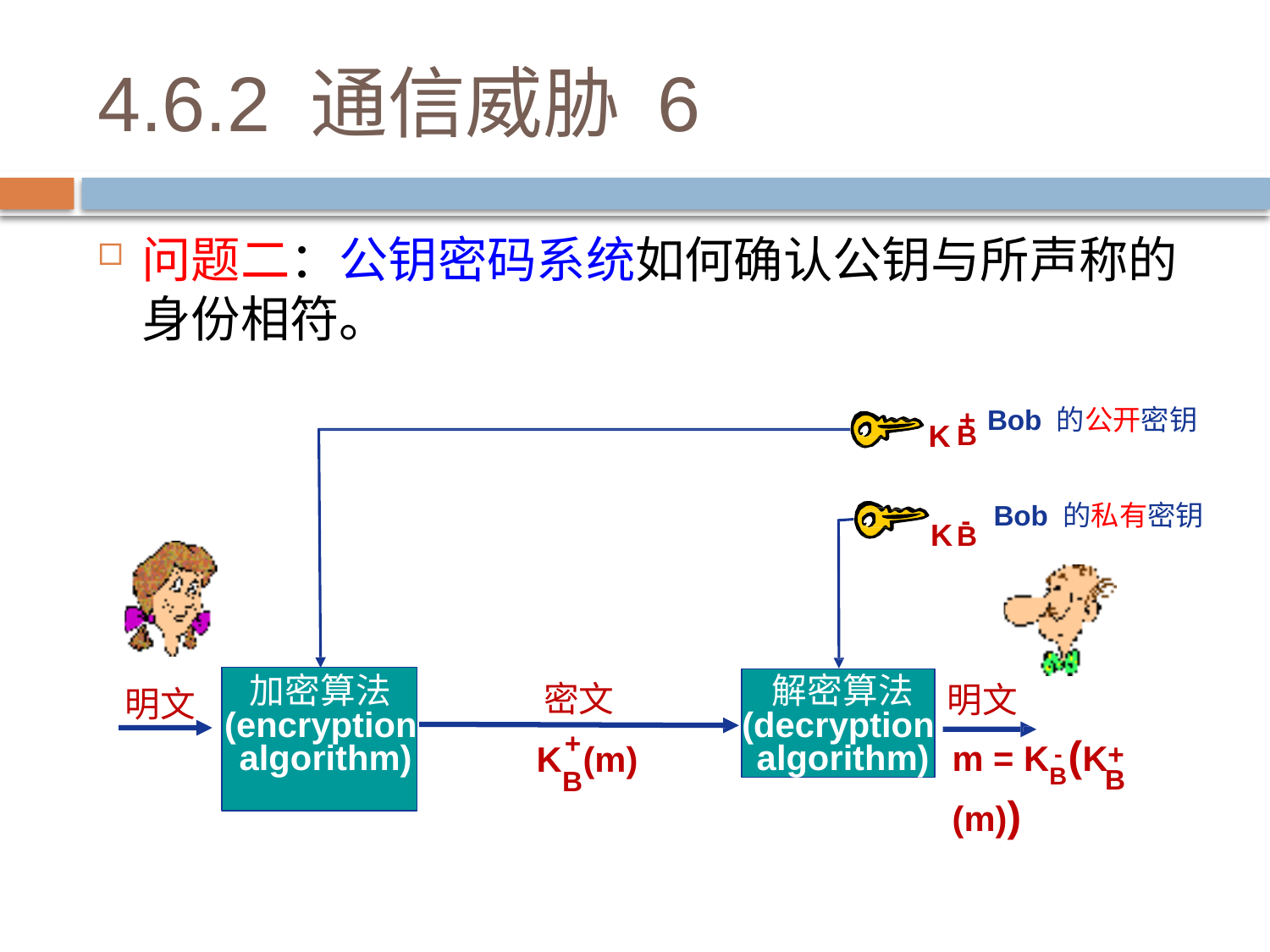

# 4.6.2 通信威胁 6
问题二：公钥密码系统如何确认公钥与所声称的身份相符。
K +
Bob 的公开密钥

B

K -
Bob 的私有密钥

B

密文
+
加密算法 (encryption  algorithm)
解密算法 (decryption  algorithm)
明文
     明文

-	+

m = KB(K	(m))
K	(m)
B
B